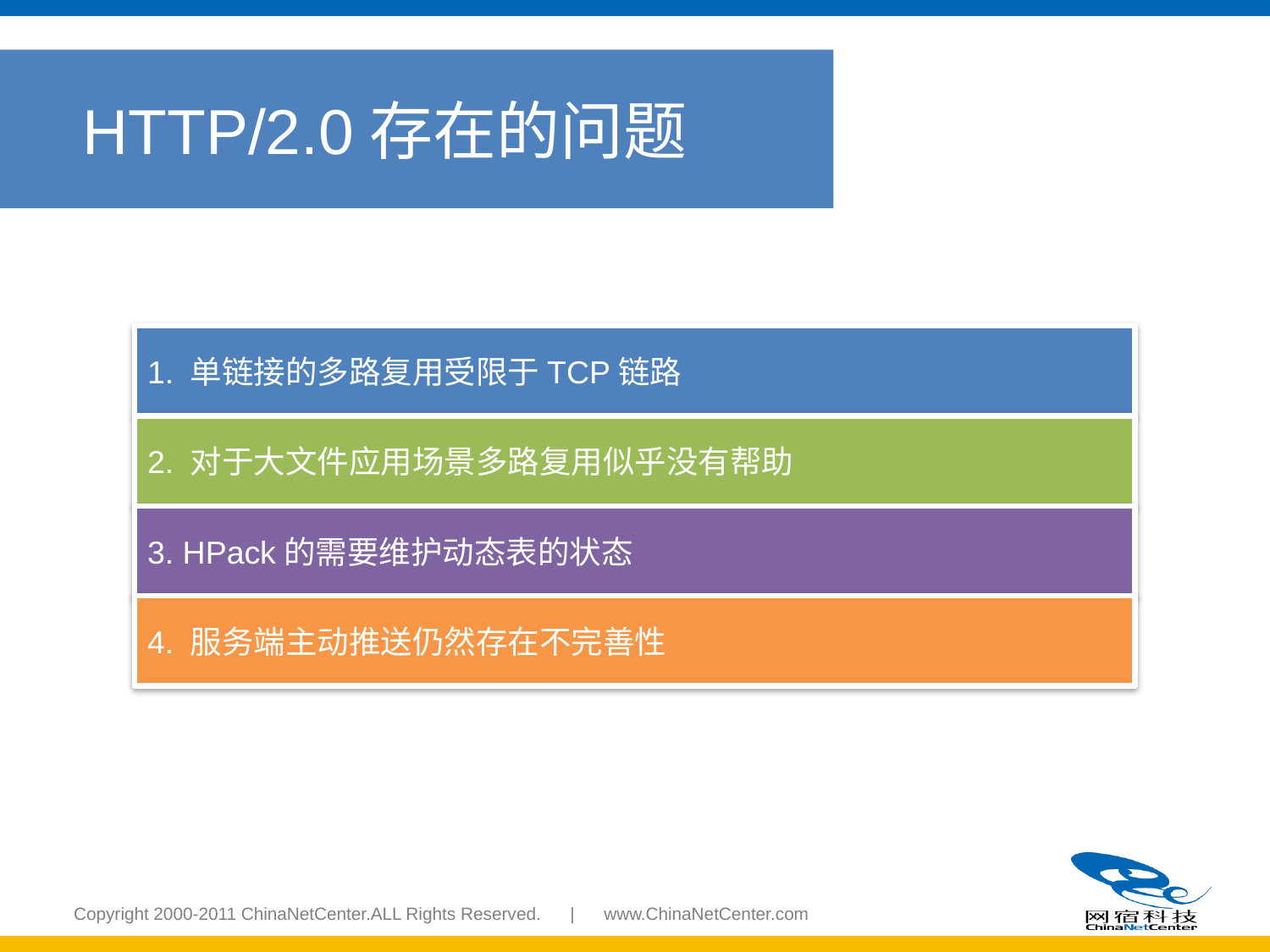

HTTP/2.0存在的问题
1. 单链接的多路复用受限于TCP链路
2. 对于大文件应用场景多路复用似乎没有帮助
3. HPack的需要维护动态表的状态
4. 服务端主动推送仍然存在不完善性